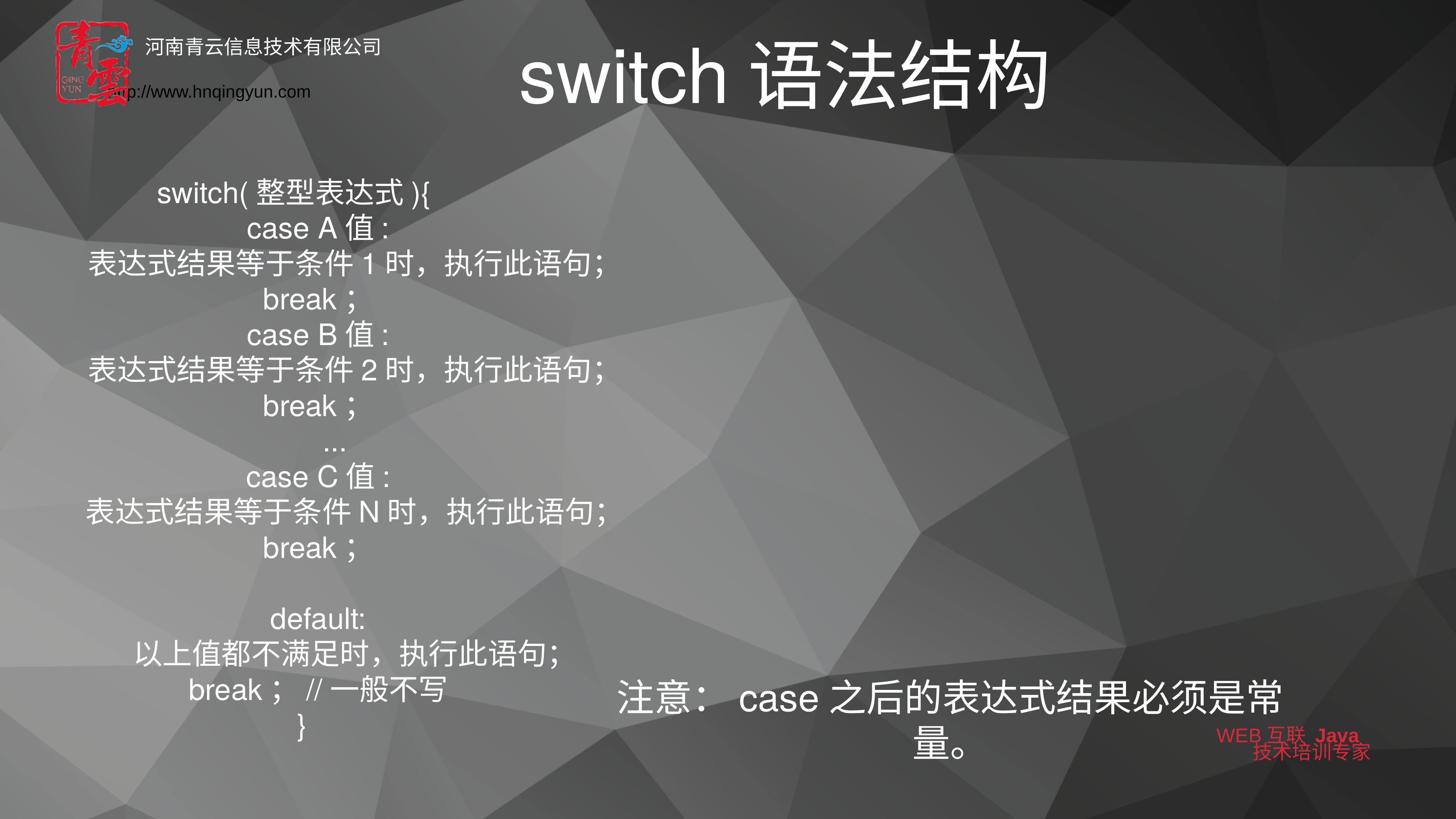

# switch语法结构
  switch(整型表达式){
        case A值:
                表达式结果等于条件1时，执行此语句；
        break；
        case B值:
                表达式结果等于条件2时，执行此语句；
        break；
            ...
        case C值:
                表达式结果等于条件N时，执行此语句；
        break；

        default:
                以上值都不满足时，执行此语句；
        break；//一般不写
    }
注意：case之后的表达式结果必须是常量。